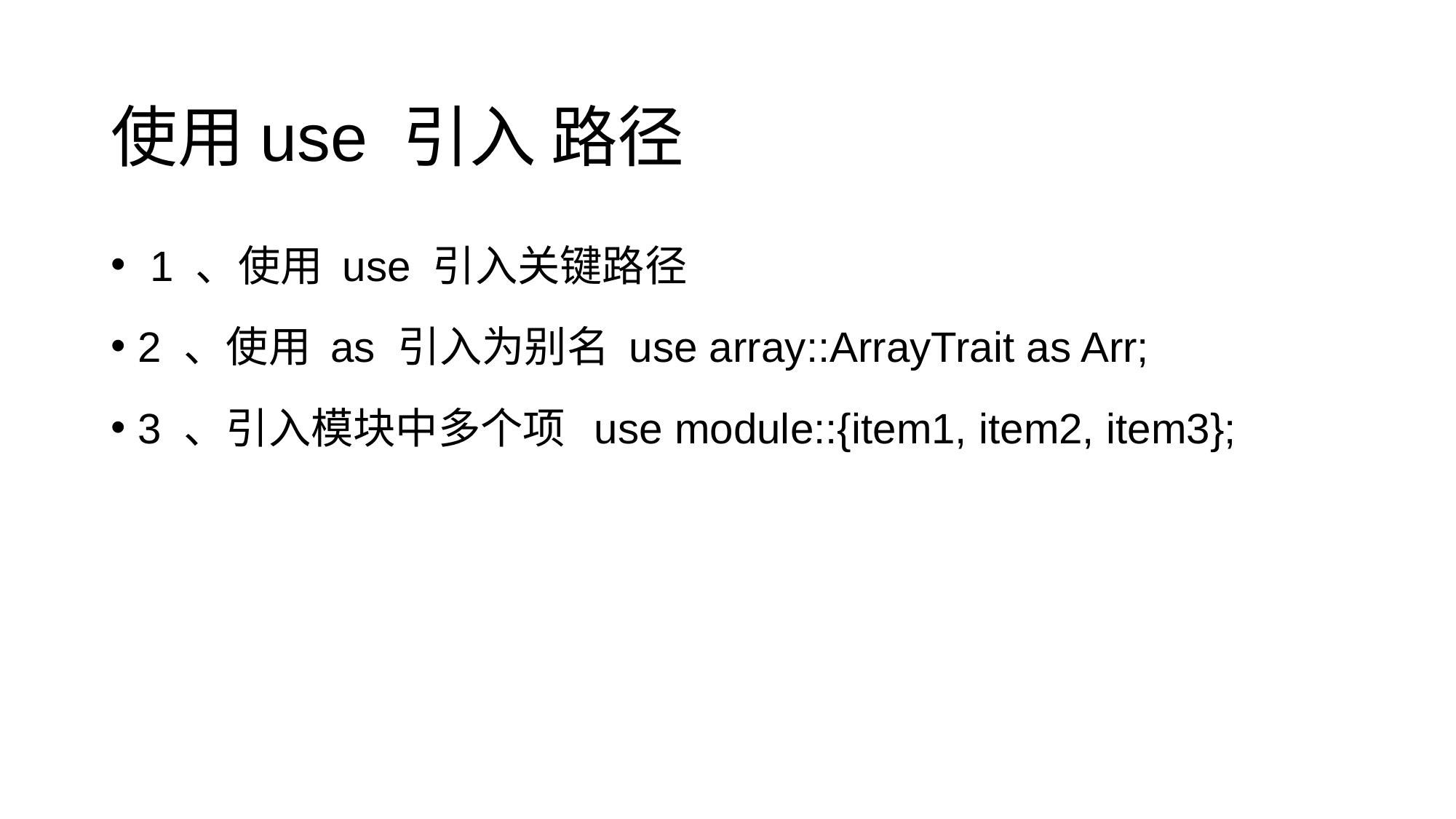

# 使用use 引入 路径
 1 、使用 use 引入关键路径
2 、使用 as 引入为别名 use array::ArrayTrait as Arr;
3 、引入模块中多个项  use module::{item1, item2, item3};